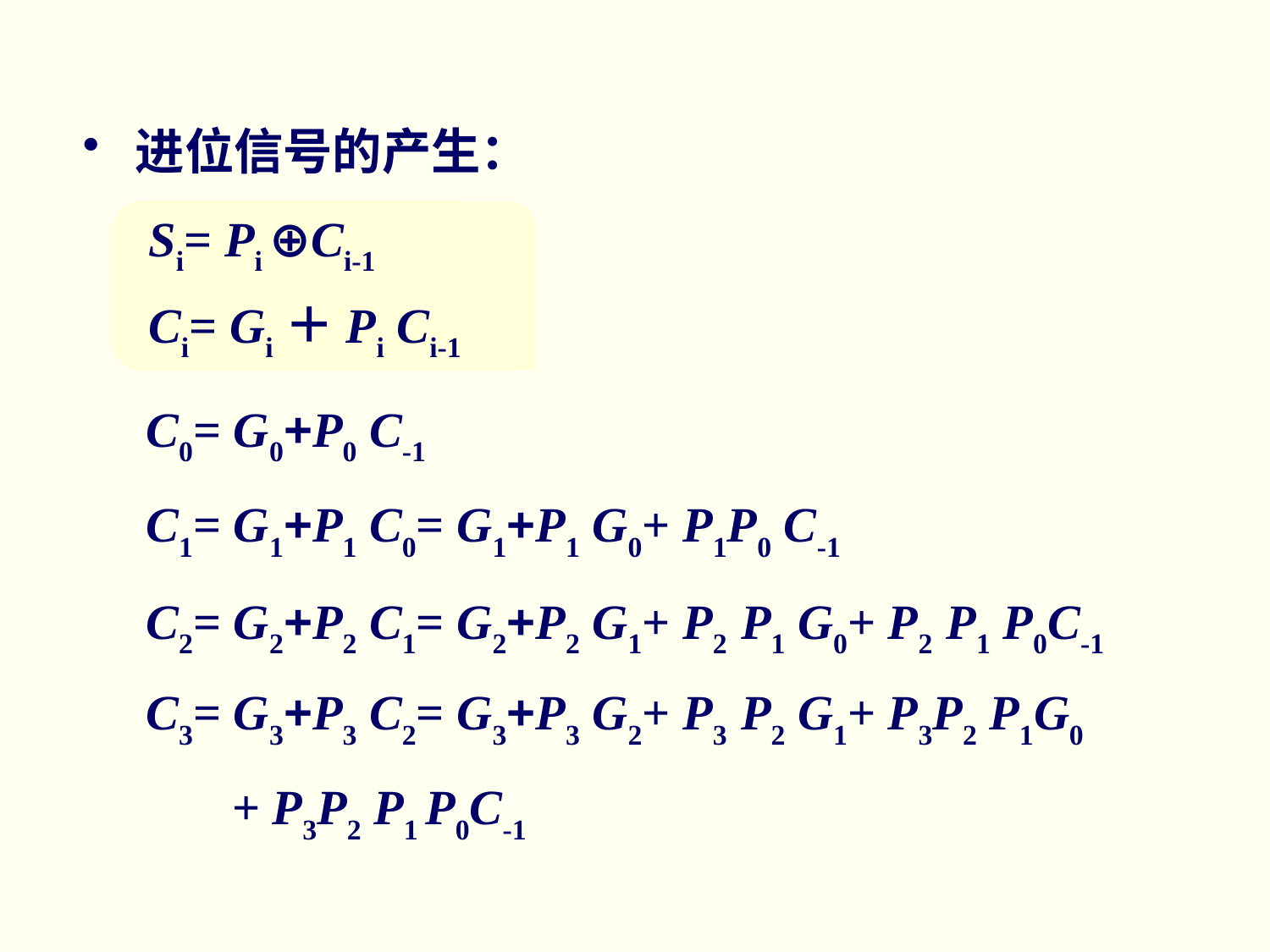

进位信号的产生：

Si= Pi ⊕Ci-1
Ci= Gi＋Pi Ci-1
C0= G0+P0 C-1
C1= G1+P1 C0= G1+P1 G0+ P1P0 C-1
C2= G2+P2 C1= G2+P2 G1+ P2 P1 G0+ P2 P1 P0C-1
C3= G3+P3 C2= G3+P3 G2+ P3 P2 G1+ P3P2 P1G0
       + P3P2 P1 P0C-1